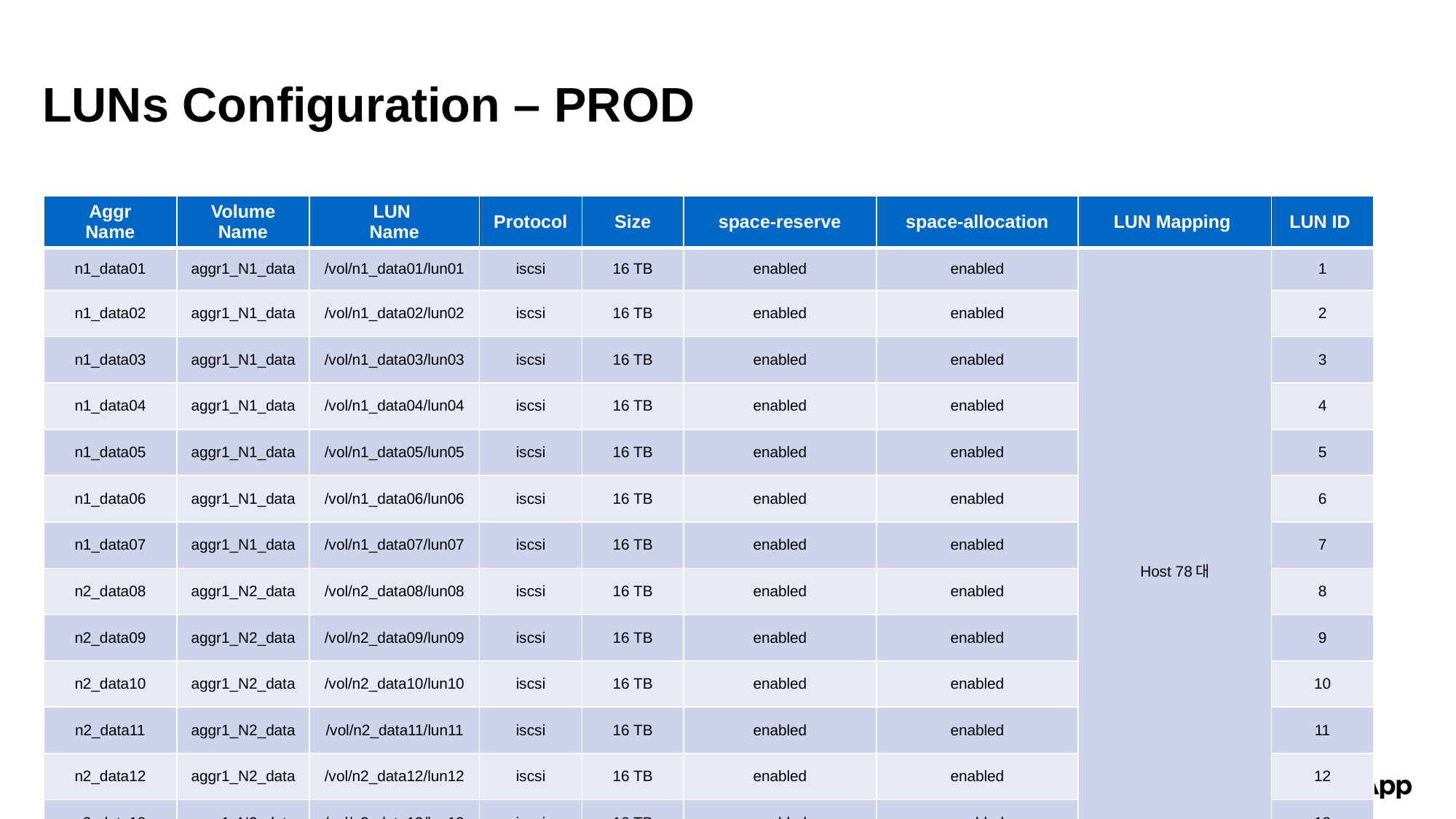

# LUNs Configuration – PROD
| Aggr Name | Volume Name | LUN Name | Protocol | Size | space-reserve | space-allocation | LUN Mapping | LUN ID |
| --- | --- | --- | --- | --- | --- | --- | --- | --- |
| n1\_data01 | aggr1\_N1\_data | /vol/n1\_data01/lun01 | iscsi | 16 TB | enabled | enabled | Host 78대 | 1 |
| n1\_data02 | aggr1\_N1\_data | /vol/n1\_data02/lun02 | iscsi | 16 TB | enabled | enabled |  | 2 |
| n1\_data03 | aggr1\_N1\_data | /vol/n1\_data03/lun03 | iscsi | 16 TB | enabled | enabled |  | 3 |
| n1\_data04 | aggr1\_N1\_data | /vol/n1\_data04/lun04 | iscsi | 16 TB | enabled | enabled |  | 4 |
| n1\_data05 | aggr1\_N1\_data | /vol/n1\_data05/lun05 | iscsi | 16 TB | enabled | enabled |  | 5 |
| n1\_data06 | aggr1\_N1\_data | /vol/n1\_data06/lun06 | iscsi | 16 TB | enabled | enabled |  | 6 |
| n1\_data07 | aggr1\_N1\_data | /vol/n1\_data07/lun07 | iscsi | 16 TB | enabled | enabled |  | 7 |
| n2\_data08 | aggr1\_N2\_data | /vol/n2\_data08/lun08 | iscsi | 16 TB | enabled | enabled |  | 8 |
| n2\_data09 | aggr1\_N2\_data | /vol/n2\_data09/lun09 | iscsi | 16 TB | enabled | enabled |  | 9 |
| n2\_data10 | aggr1\_N2\_data | /vol/n2\_data10/lun10 | iscsi | 16 TB | enabled | enabled |  | 10 |
| n2\_data11 | aggr1\_N2\_data | /vol/n2\_data11/lun11 | iscsi | 16 TB | enabled | enabled |  | 11 |
| n2\_data12 | aggr1\_N2\_data | /vol/n2\_data12/lun12 | iscsi | 16 TB | enabled | enabled |  | 12 |
| n2\_data13 | aggr1\_N2\_data | /vol/n2\_data13/lun13 | iscsi | 16 TB | enabled | enabled |  | 13 |
| n2\_data14 | aggr1\_N2\_data | /vol/n2\_data14/lun14 | iscsi | 5 TB | enabled | enabled |  | 14 |